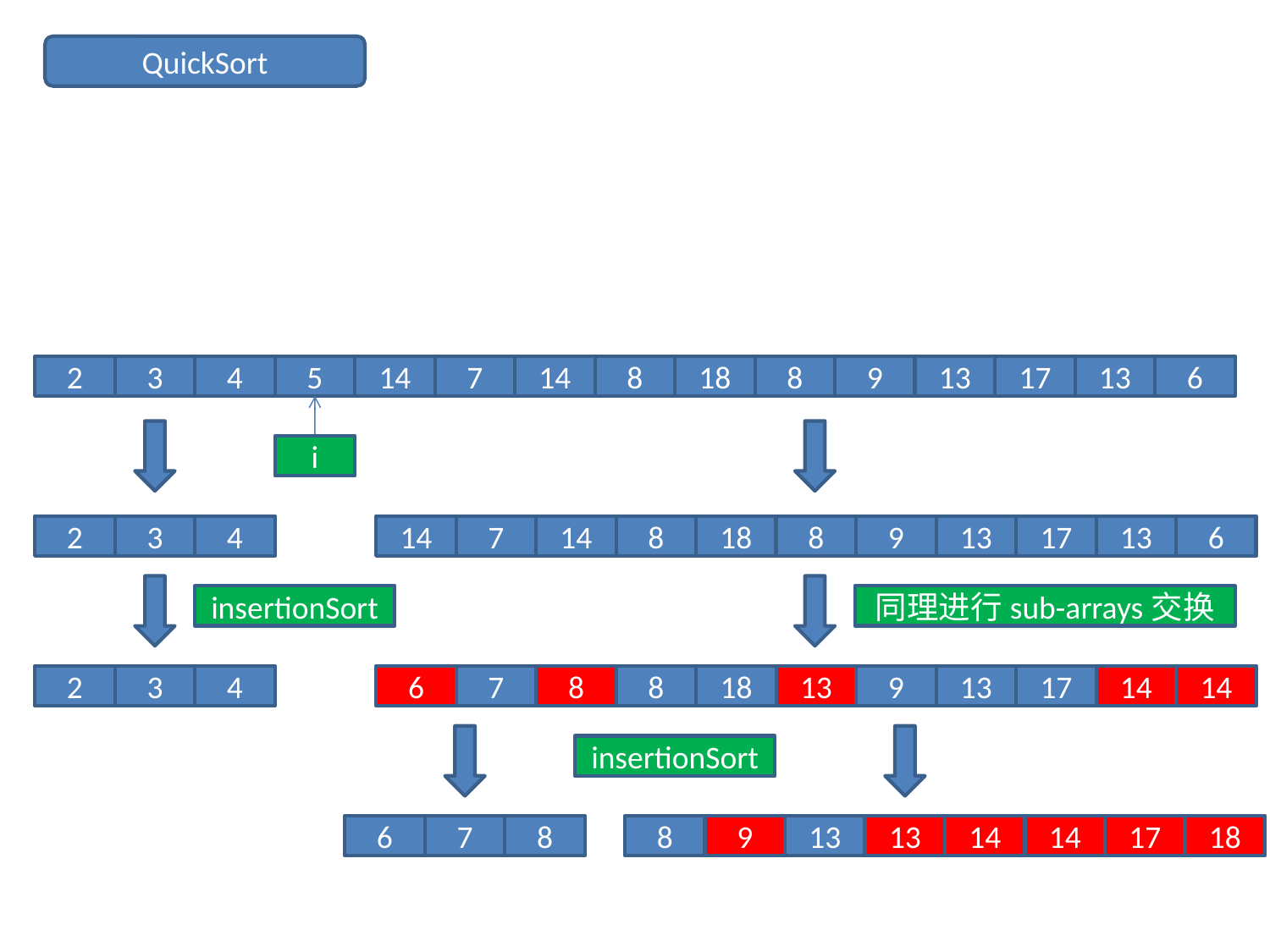

QuickSort
2
3
4
5
14
7
14
8
18
8
9
13
17
13
6

i
2
3
4
14
7
14
8
18
8
9
13
17
13
6

insertionSort
同理进行sub-arrays交换
2
3
4
6
7
8
8
18
13
9
13
17
14
14

insertionSort
6
7
8
8
9
13
13
14
14
17
18